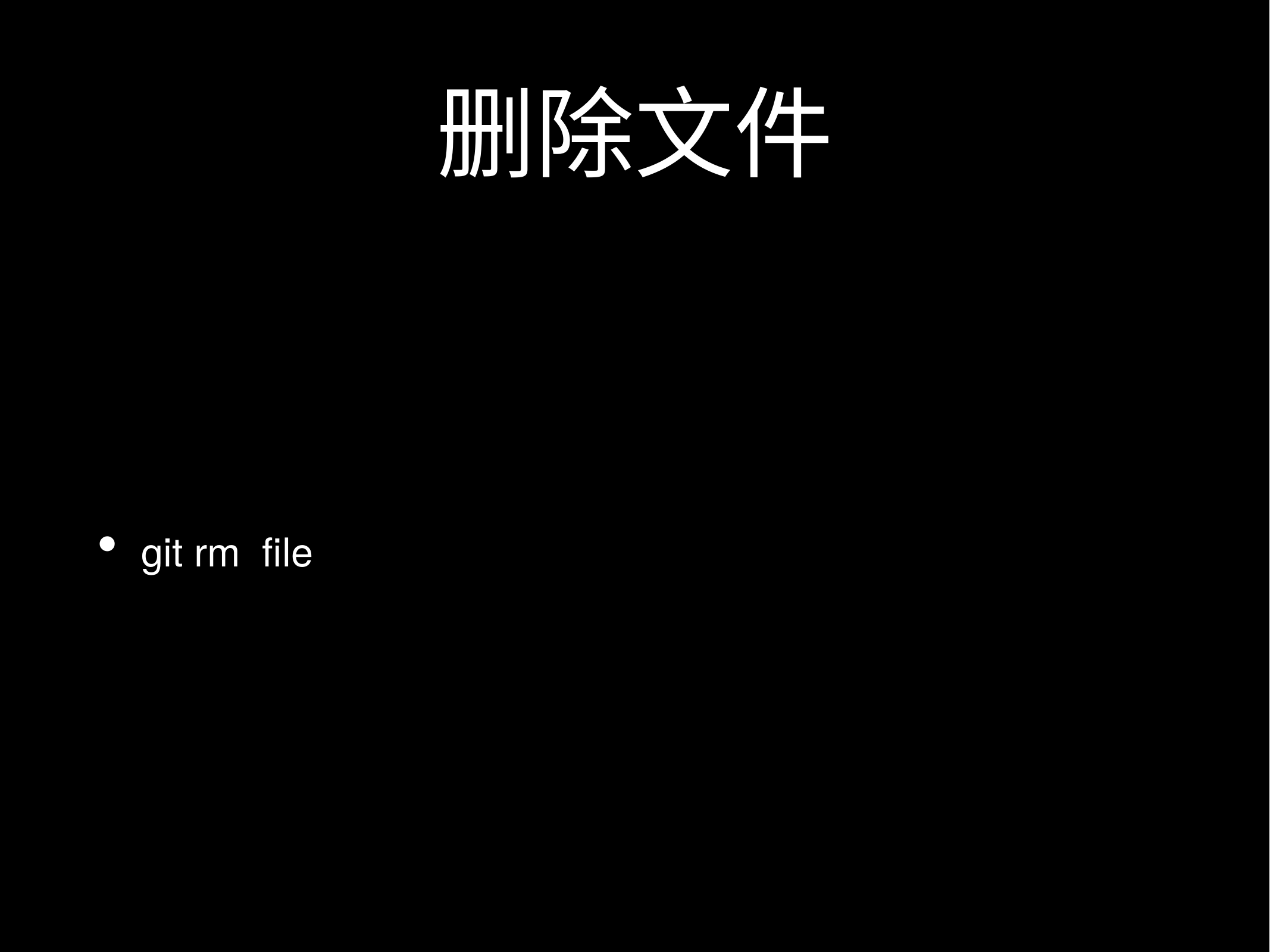

# 删除文件
git rm  file
git rm --cached